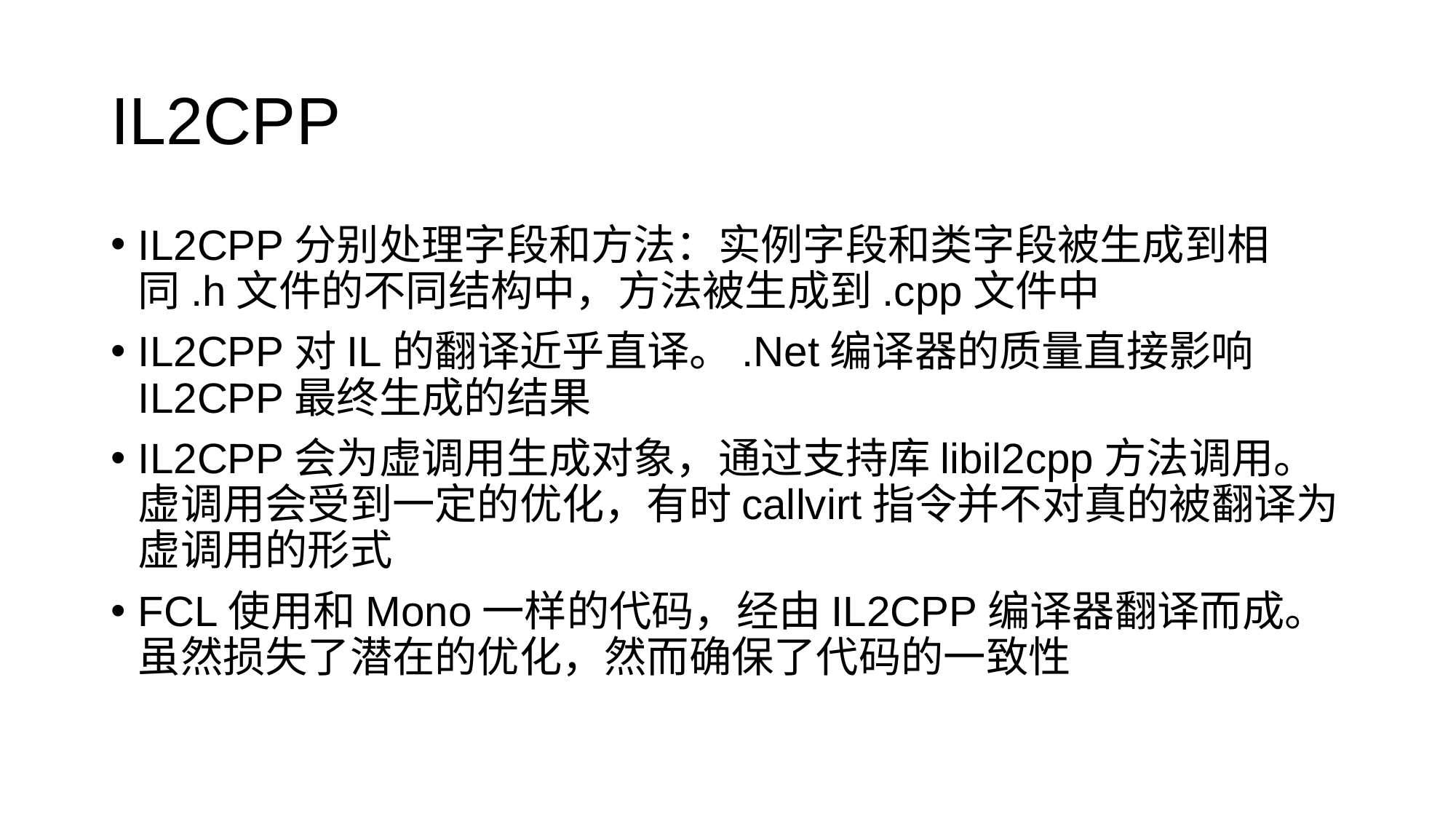

# IL2CPP
IL2CPP分别处理字段和方法：实例字段和类字段被生成到相同.h文件的不同结构中，方法被生成到.cpp文件中
IL2CPP对IL的翻译近乎直译。.Net编译器的质量直接影响IL2CPP最终生成的结果
IL2CPP会为虚调用生成对象，通过支持库libil2cpp方法调用。虚调用会受到一定的优化，有时callvirt指令并不对真的被翻译为虚调用的形式
FCL使用和Mono一样的代码，经由IL2CPP编译器翻译而成。虽然损失了潜在的优化，然而确保了代码的一致性